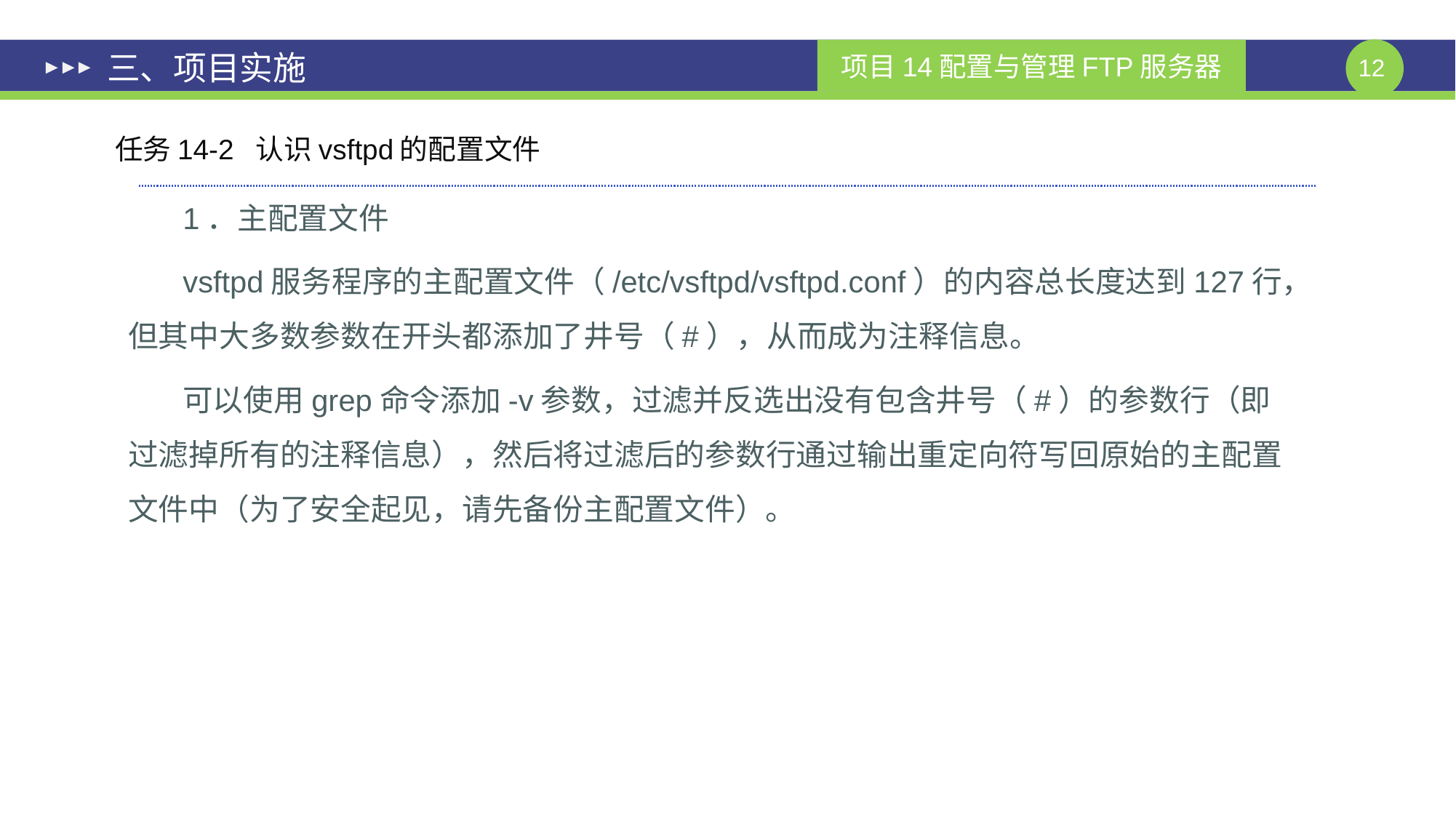

# 三、项目实施
任务14-2  认识vsftpd的配置文件
1．主配置文件
vsftpd服务程序的主配置文件（/etc/vsftpd/vsftpd.conf）的内容总长度达到127行，但其中大多数参数在开头都添加了井号（#），从而成为注释信息。
可以使用grep命令添加-v参数，过滤并反选出没有包含井号（#）的参数行（即过滤掉所有的注释信息），然后将过滤后的参数行通过输出重定向符写回原始的主配置文件中（为了安全起见，请先备份主配置文件）。